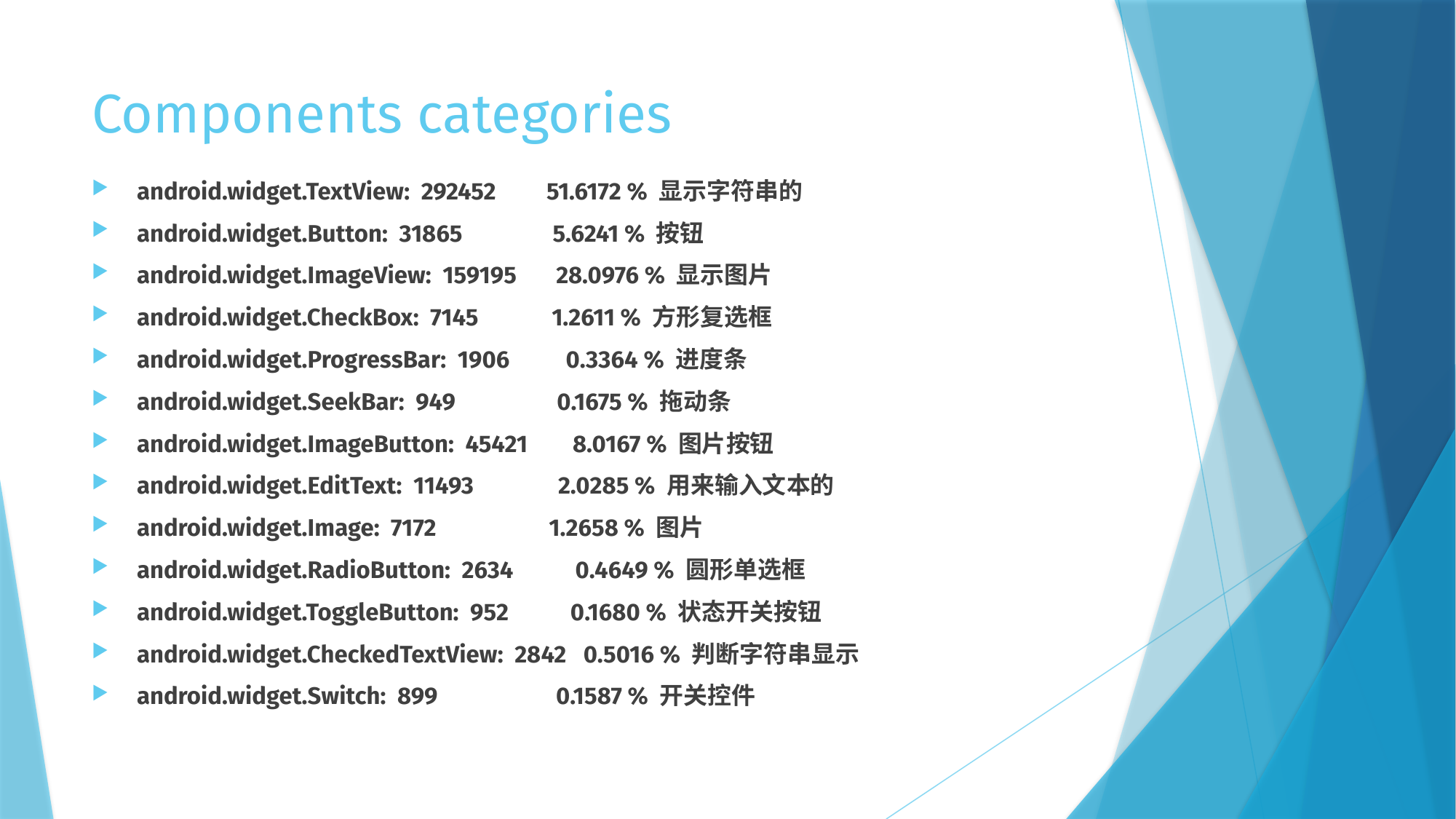

# Components categories
android.widget.TextView:  292452         51.6172 % 显示字符串的
android.widget.Button:  31865                5.6241 % 按钮
android.widget.ImageView:  159195       28.0976 % 显示图片
android.widget.CheckBox:  7145             1.2611 % 方形复选框
android.widget.ProgressBar:  1906          0.3364 % 进度条
android.widget.SeekBar:  949                  0.1675 % 拖动条
android.widget.ImageButton:  45421        8.0167 % 图片按钮
android.widget.EditText:  11493               2.0285 % 用来输入文本的
android.widget.Image:  7172                    1.2658 % 图片
android.widget.RadioButton:  2634           0.4649 % 圆形单选框
android.widget.ToggleButton:  952           0.1680 % 状态开关按钮
android.widget.CheckedTextView:  2842   0.5016 % 判断字符串显示
android.widget.Switch:  899                     0.1587 % 开关控件